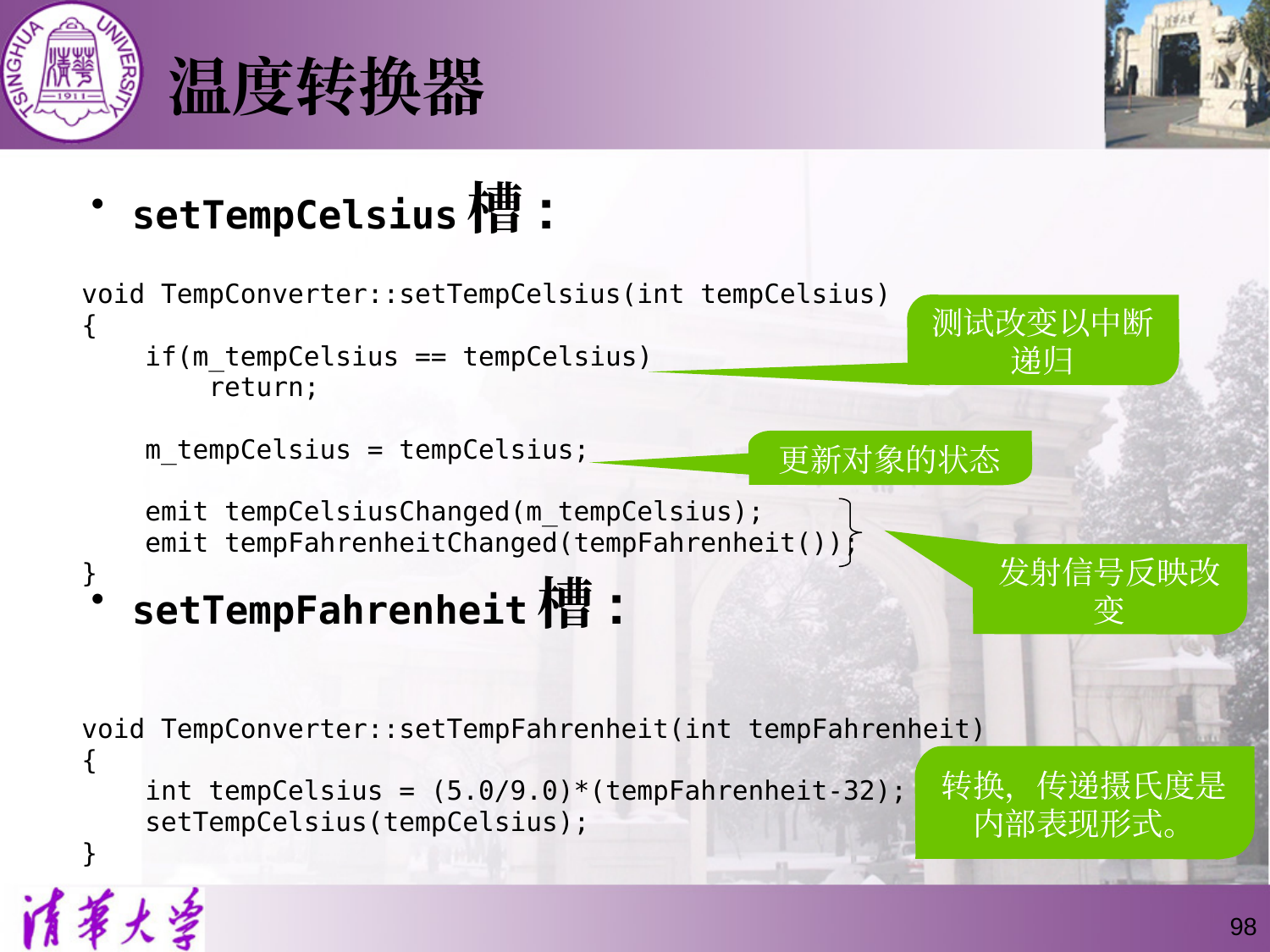

# 温度转换器
setTempCelsius槽:

setTempFahrenheit槽:
void TempConverter::setTempCelsius(int tempCelsius)
{
    if(m_tempCelsius == tempCelsius)
        return;

    m_tempCelsius = tempCelsius;

    emit tempCelsiusChanged(m_tempCelsius);
    emit tempFahrenheitChanged(tempFahrenheit());
}

void TempConverter::setTempFahrenheit(int tempFahrenheit)
{
    int tempCelsius = (5.0/9.0)*(tempFahrenheit-32);
    setTempCelsius(tempCelsius);
}

测试改变以中断递归

更新对象的状态

发射信号反映改变

转换，传递摄氏度是内部表现形式。
98